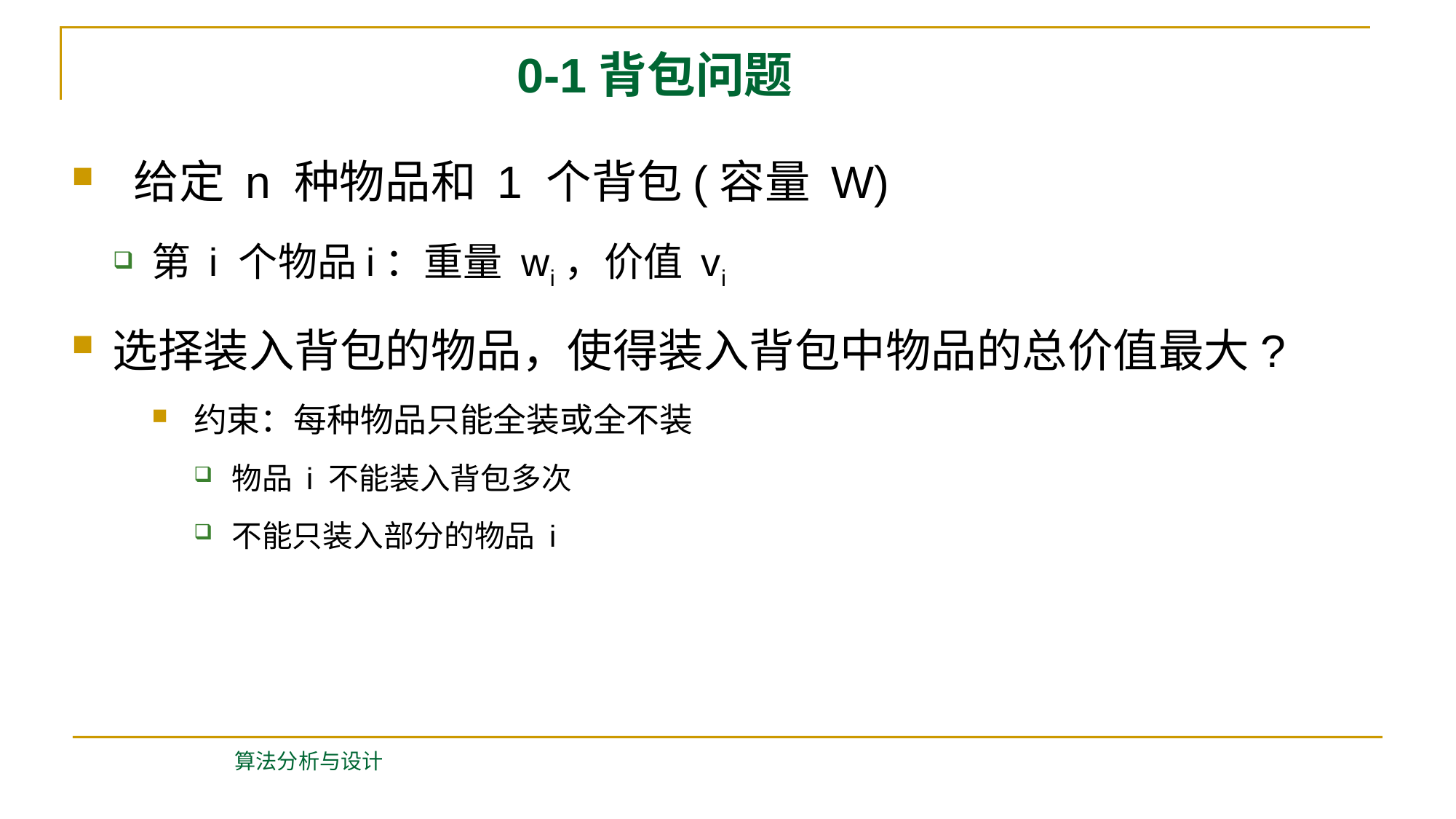

0-1背包问题
 给定 n 种物品和 1 个背包(容量 W)
第 i 个物品i：重量 wi，价值 vi
选择装入背包的物品，使得装入背包中物品的总价值最大?
约束：每种物品只能全装或全不装
物品 i 不能装入背包多次
不能只装入部分的物品 i
算法分析与设计